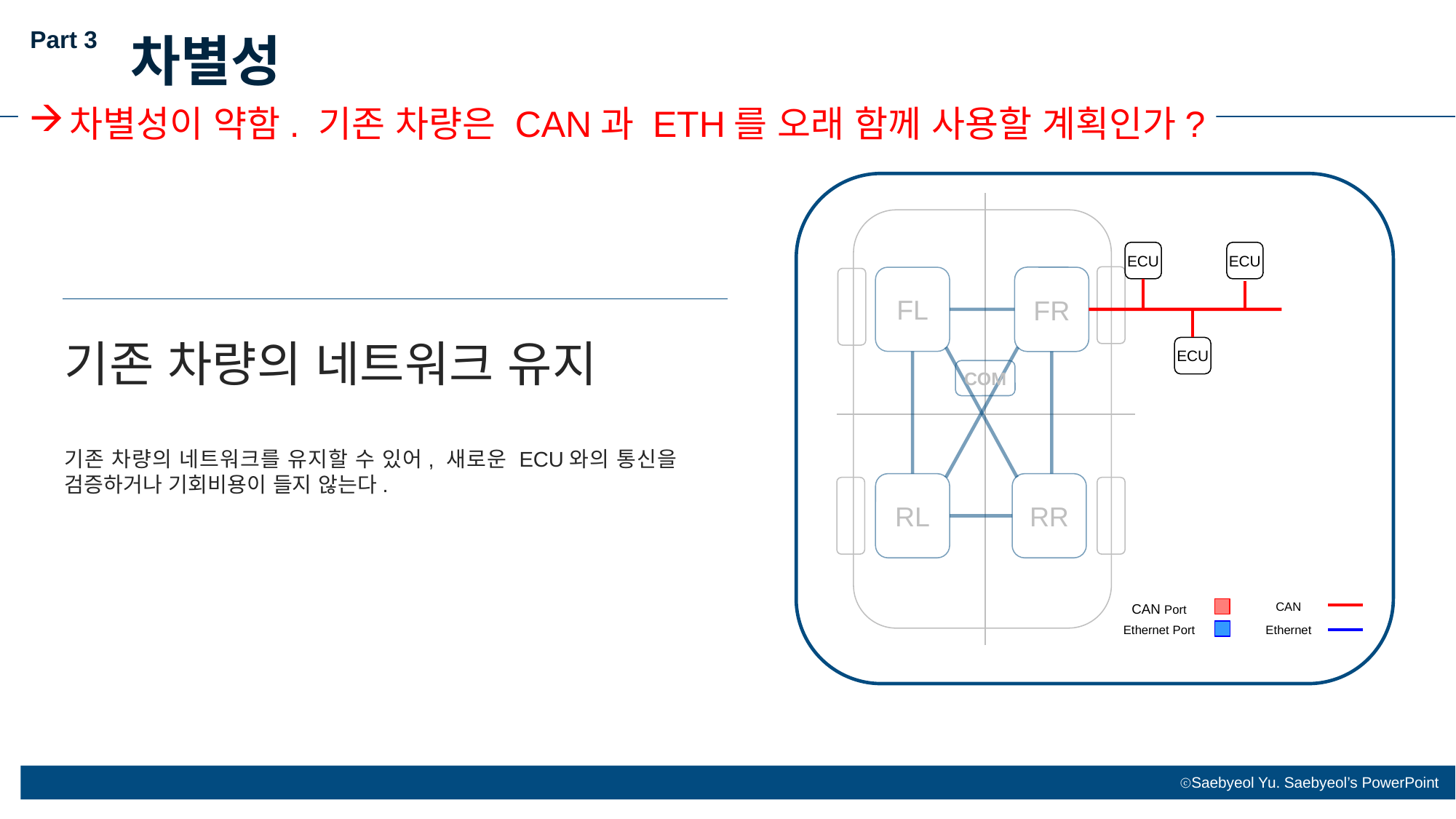

Part 3
차별성
차별성이 약함. 기존 차량은 CAN과 ETH를 오래 함께 사용할 계획인가?

ECU
ECU

FL
FR

ECU
COM
RL
RR

CAN
Ethernet
CAN Port

Ethernet Port

기존 차량의 네트워크 유지
기존 차량의 네트워크를 유지할 수 있어, 새로운 ECU와의 통신을 검증하거나 기회비용이 들지 않는다.